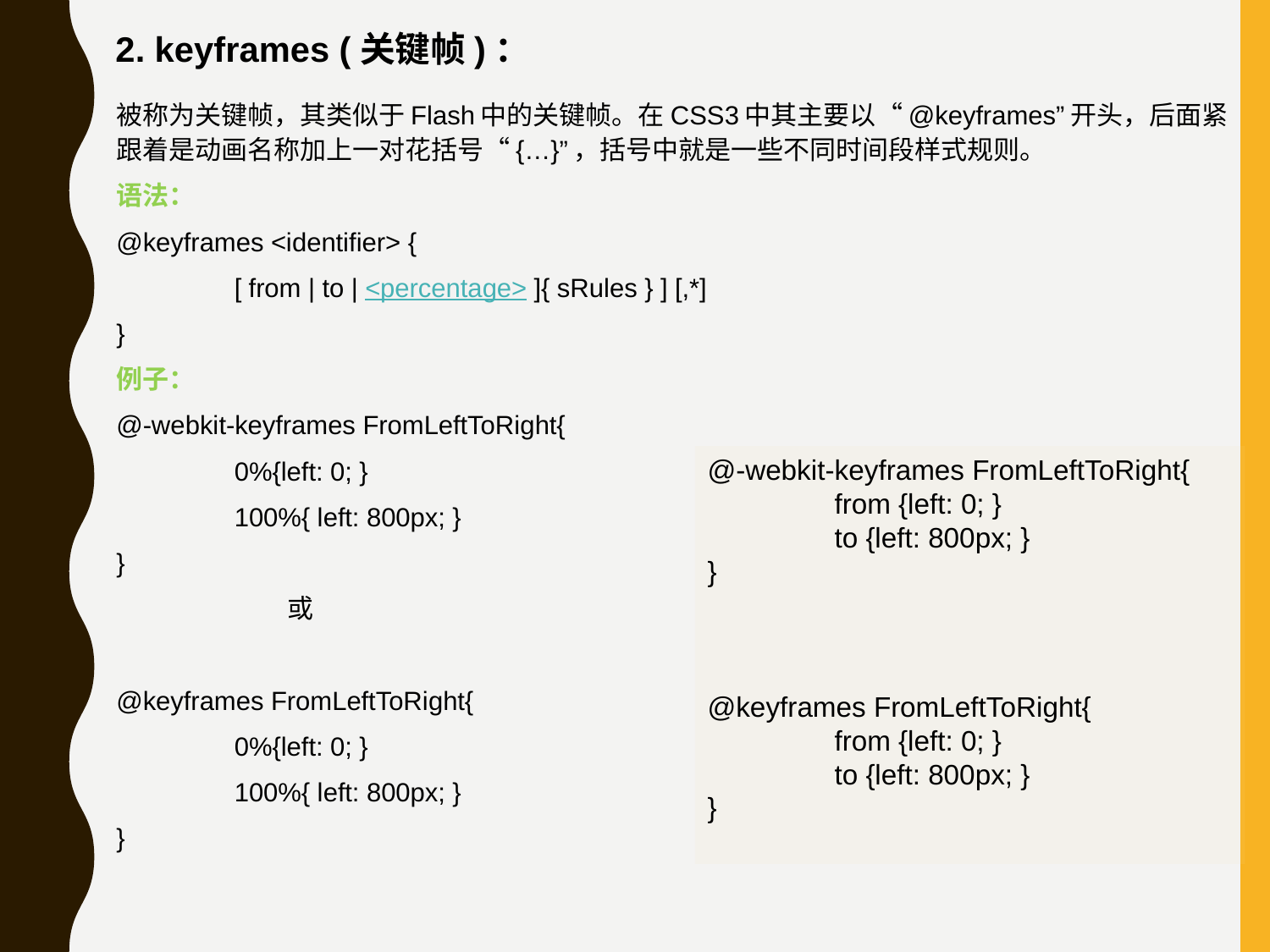

2. keyframes (关键帧)：
被称为关键帧，其类似于Flash中的关键帧。在CSS3中其主要以“@keyframes”开头，后面紧跟着是动画名称加上一对花括号“{…}”，括号中就是一些不同时间段样式规则。
语法：
@keyframes <identifier> {
	[ from | to | <percentage> ]{ sRules } ] [,*]
}
例子：
@-webkit-keyframes FromLeftToRight{
	0%{left: 0; }
 	100%{ left: 800px; }
}
				        或

@keyframes FromLeftToRight{
	0%{left: 0; }
 	100%{ left: 800px; }
}
@-webkit-keyframes FromLeftToRight{
	from {left: 0; }
	to {left: 800px; }
}

@keyframes FromLeftToRight{
	from {left: 0; }
	to {left: 800px; }
}